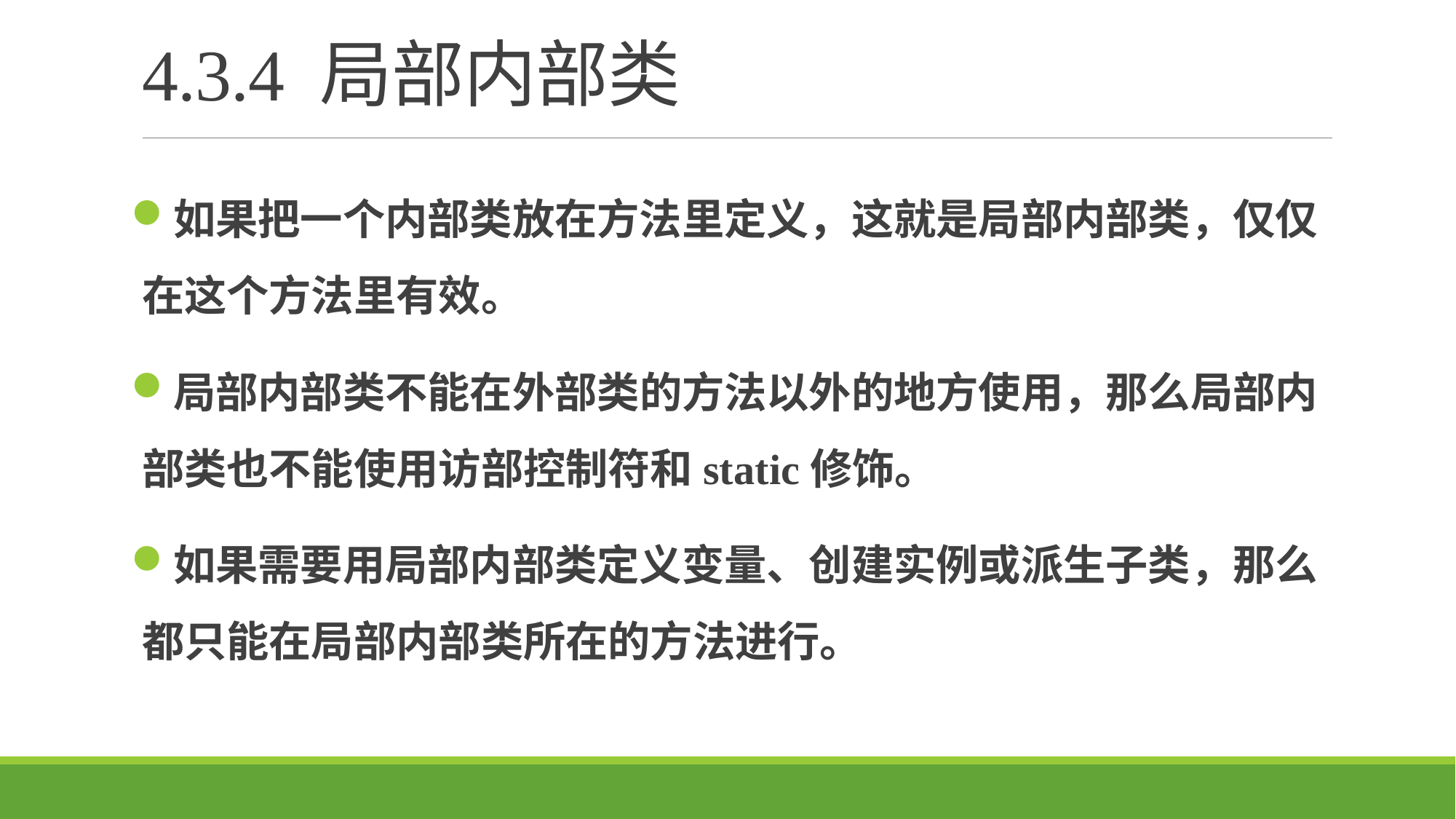

# 4.3.4 局部内部类
如果把一个内部类放在方法里定义，这就是局部内部类，仅仅在这个方法里有效。
局部内部类不能在外部类的方法以外的地方使用，那么局部内部类也不能使用访部控制符和static修饰。
如果需要用局部内部类定义变量、创建实例或派生子类，那么都只能在局部内部类所在的方法进行。